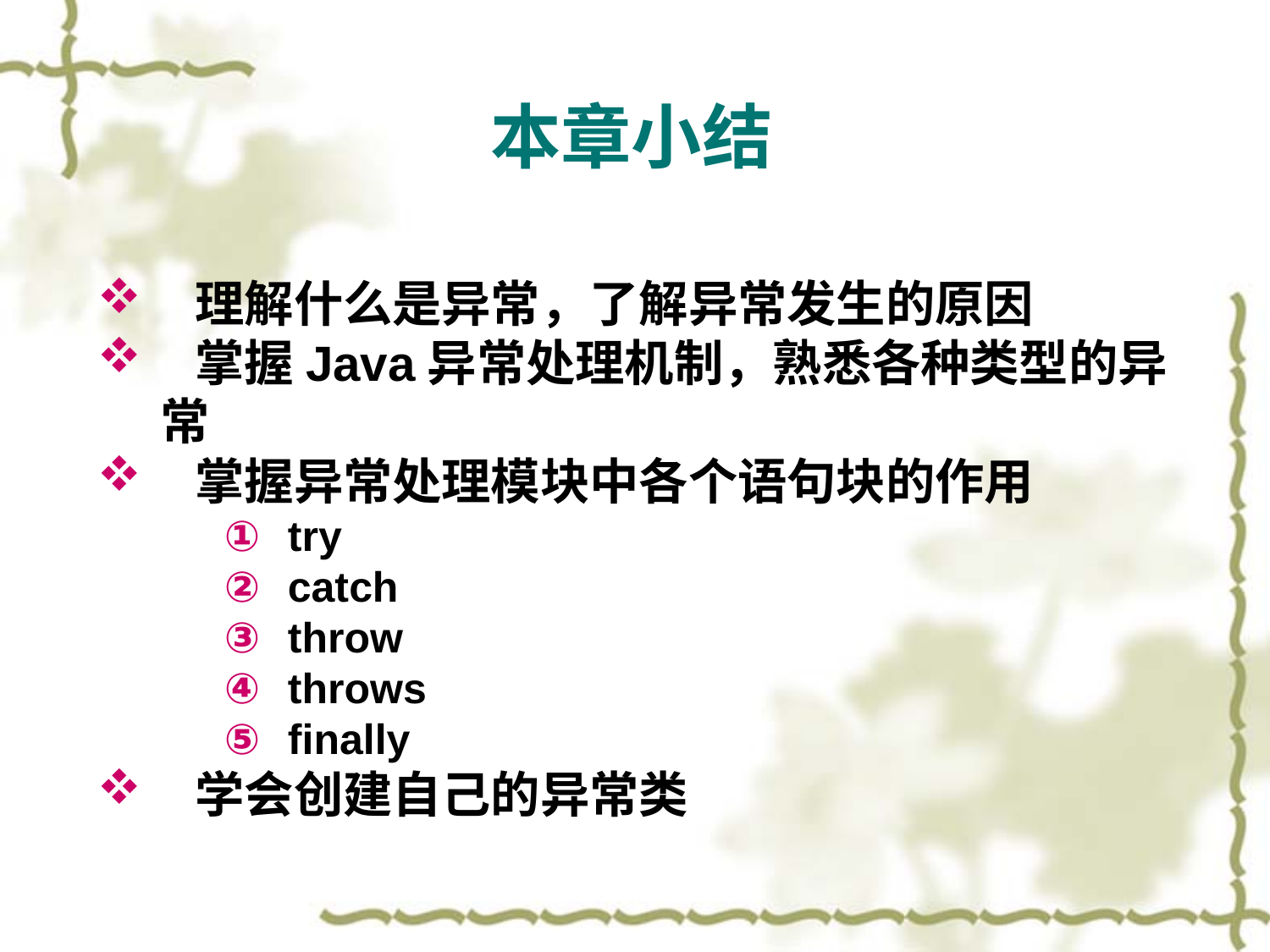

# 本章小结
  理解什么是异常，了解异常发生的原因
  掌握Java异常处理机制，熟悉各种类型的异常
  掌握异常处理模块中各个语句块的作用
try
catch
throw
throws
finally
  学会创建自己的异常类

30